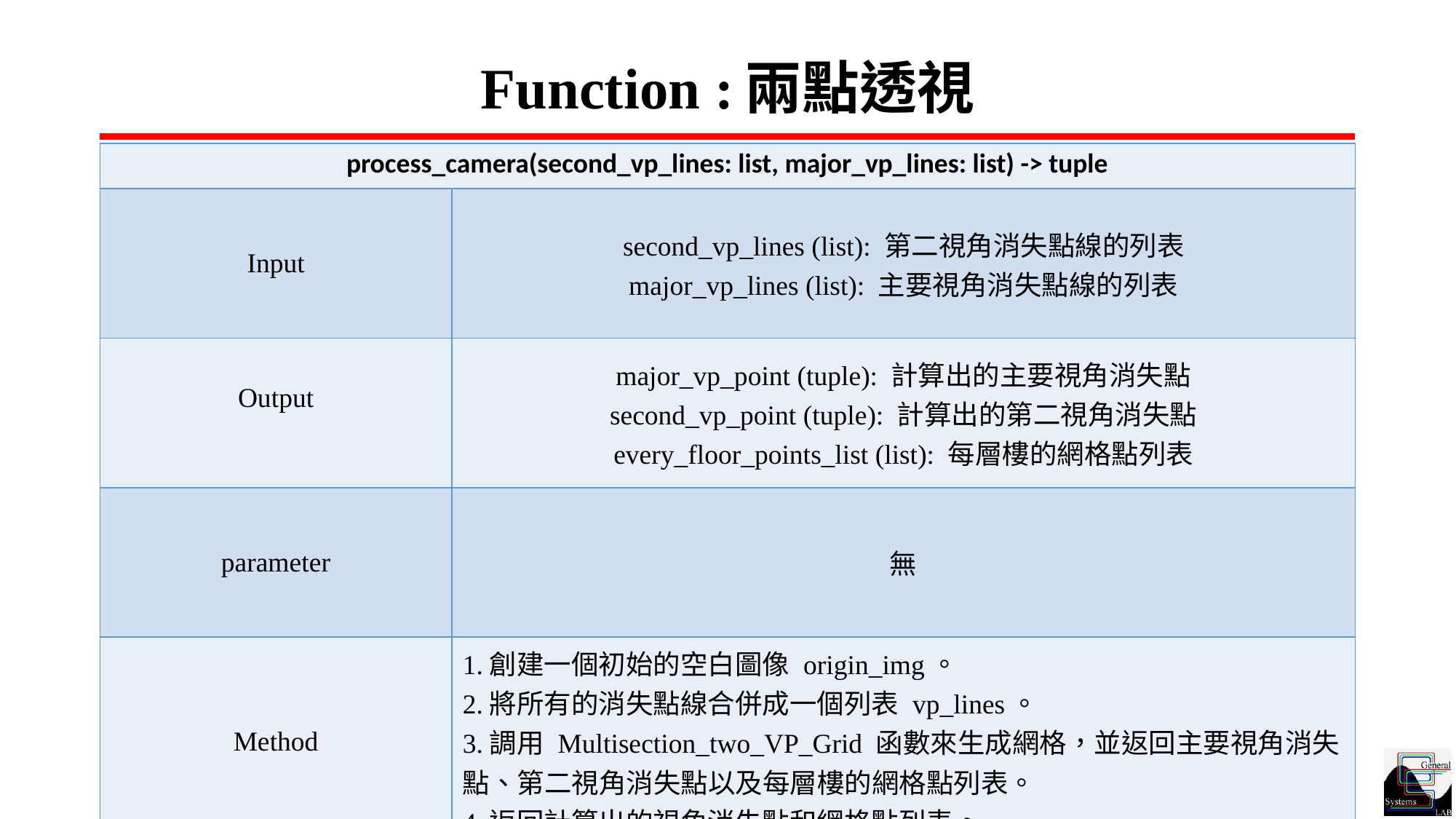

# Function :兩點透視
| process\_camera(second\_vp\_lines: list, major\_vp\_lines: list) -> tuple |  |
| --- | --- |
| Input | second\_vp\_lines (list): 第二視角消失點線的列表 major\_vp\_lines (list): 主要視角消失點線的列表 |
| Output | major\_vp\_point (tuple): 計算出的主要視角消失點 second\_vp\_point (tuple): 計算出的第二視角消失點 every\_floor\_points\_list (list): 每層樓的網格點列表 |
| parameter | 無 |
| Method | 1.創建一個初始的空白圖像 origin\_img。 2.將所有的消失點線合併成一個列表 vp\_lines。 3.調用 Multisection\_two\_VP\_Grid 函數來生成網格，並返回主要視角消失點、第二視角消失點以及每層樓的網格點列表。 4.返回計算出的視角消失點和網格點列表。 |